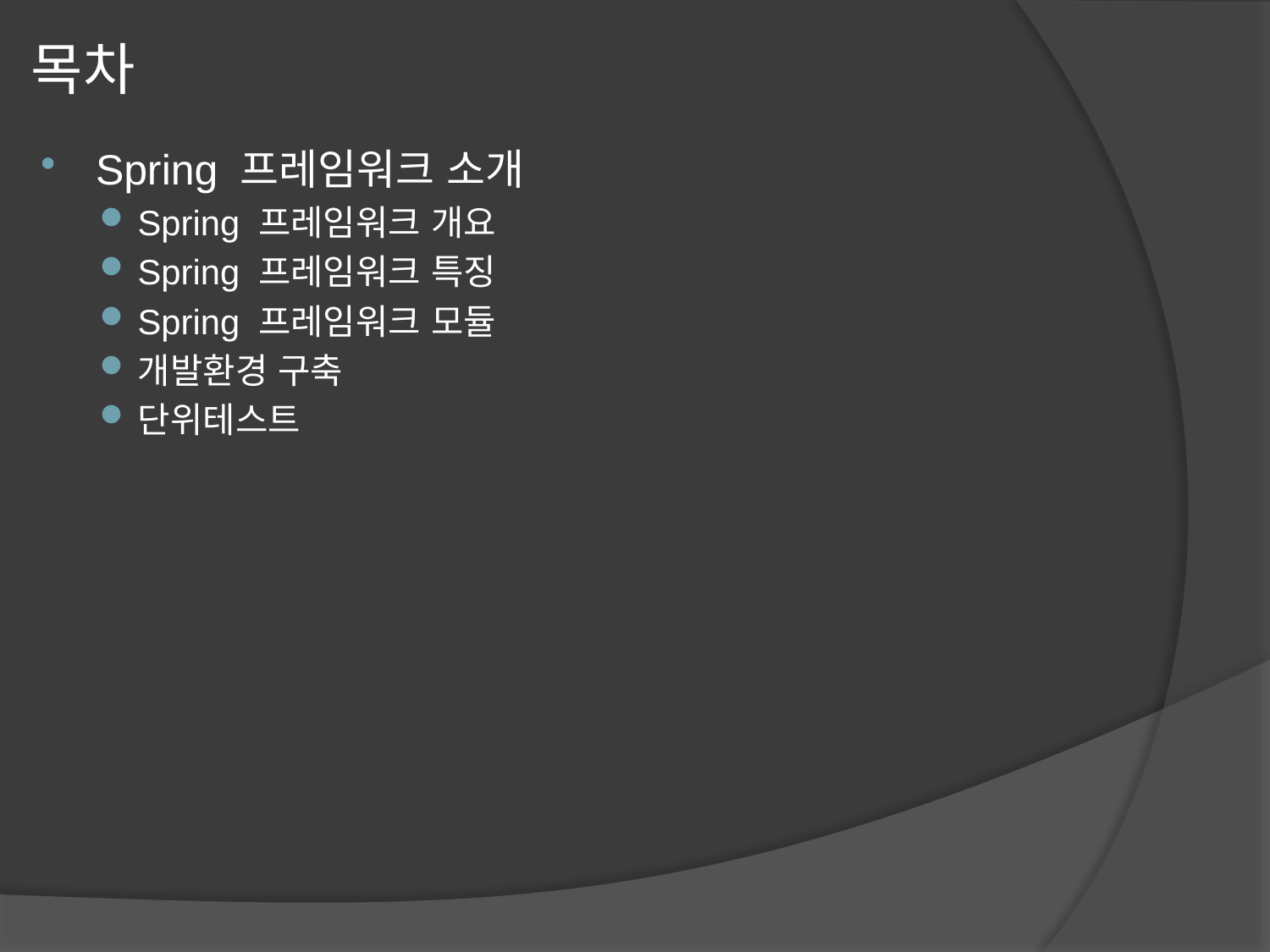

# 목차
Spring 프레임워크 소개
Spring 프레임워크 개요
Spring 프레임워크 특징
Spring 프레임워크 모듈
개발환경 구축
단위테스트